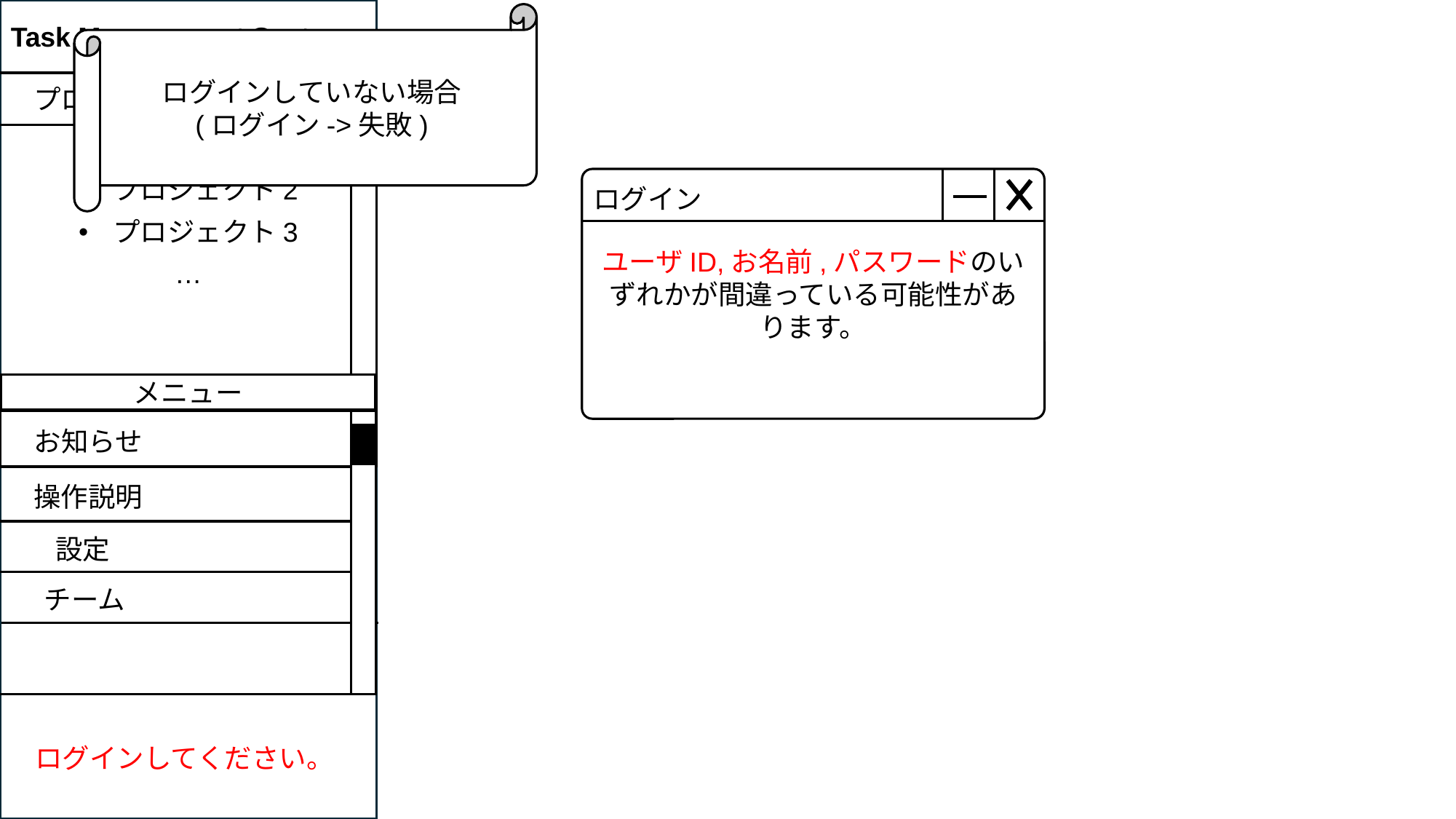

ログインしていない場合
(ログイン->失敗)
Task Management System
プロジェクト
プロジェクト1

プロジェクト2
ユーザID,お名前,パスワードのいずれかが間違っている可能性があります。

ログイン
プロジェクト3
…
メニュー

お知らせ

操作説明
設定
チーム
ログインしてください。